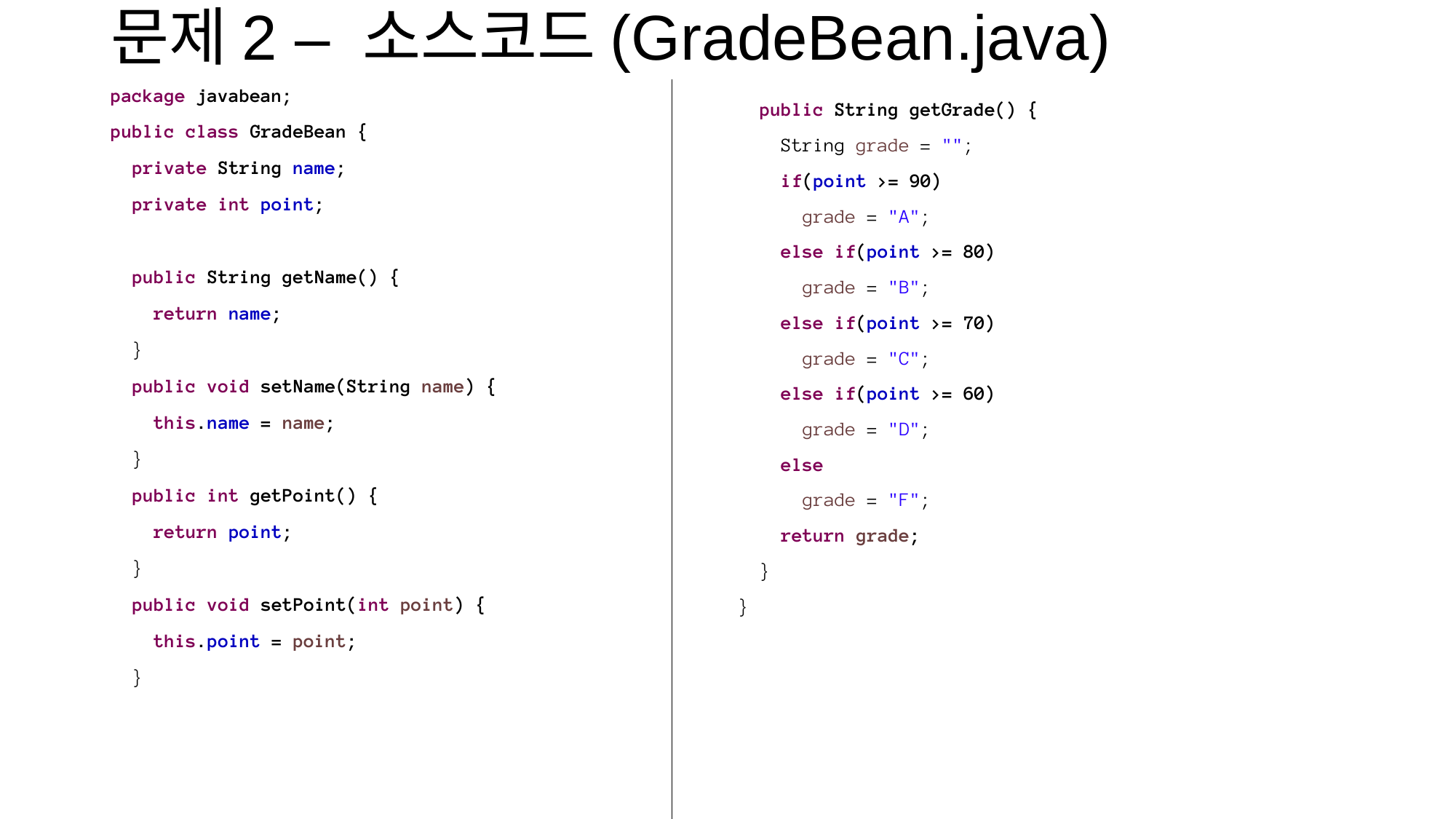

# 문제2 – 소스코드(GradeBean.java)
package javabean;
public class GradeBean {
  private String name;
  private int point;

  public String getName() {
    return name;
  }
  public void setName(String name) {
    this.name = name;
  }
  public int getPoint() {
    return point;
  }
  public void setPoint(int point) {
    this.point = point;
  }
  public String getGrade() {
    String grade = "";
    if(point >= 90)
      grade = "A";
    else if(point >= 80)
      grade = "B";
    else if(point >= 70)
      grade = "C";
    else if(point >= 60)
      grade = "D";
    else
      grade = "F";
    return grade;
  }
}